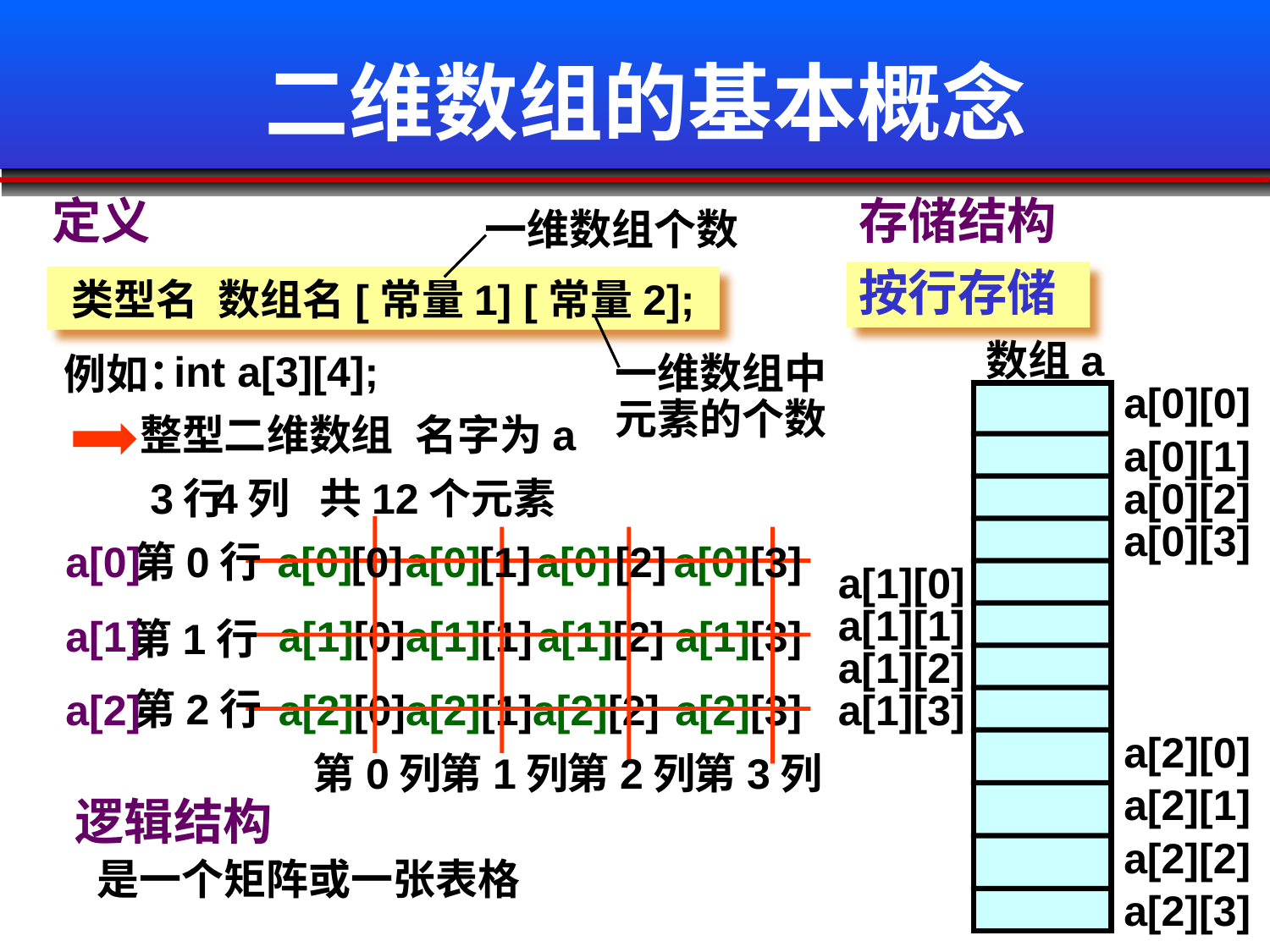

# 二维数组的基本概念
定义
存储结构
一维数组个数

按行存储
类型名  数组名[常量1] [常量2];

数组a
int a[3][4];
例如：
一维数组中元素的个数
a[0][0]

整型二维数组
名字为a

a[0][1]

3行
4列
共12个元素
a[0][2]

a[0][3]

第0行
a[0]
a[0]
[0]
 a[0]
 [1]
 a[0]
 [2]
 a[0]
 [3]
a[1][0]

a[1][1]
a[1]
 a[1][0]
 a[1][1]
 a[1][2]
 a[1][3]

第1行

a[1][2]

第2行
a[2]
 a[2][0]
 a[2][1]
 a[2][2]
 a[2][3]
a[1][3]

a[2][0]

第0列
第1列
第2列
第3列
a[2][1]

逻辑结构
a[2][2]

是一个矩阵或一张表格
a[2][3]